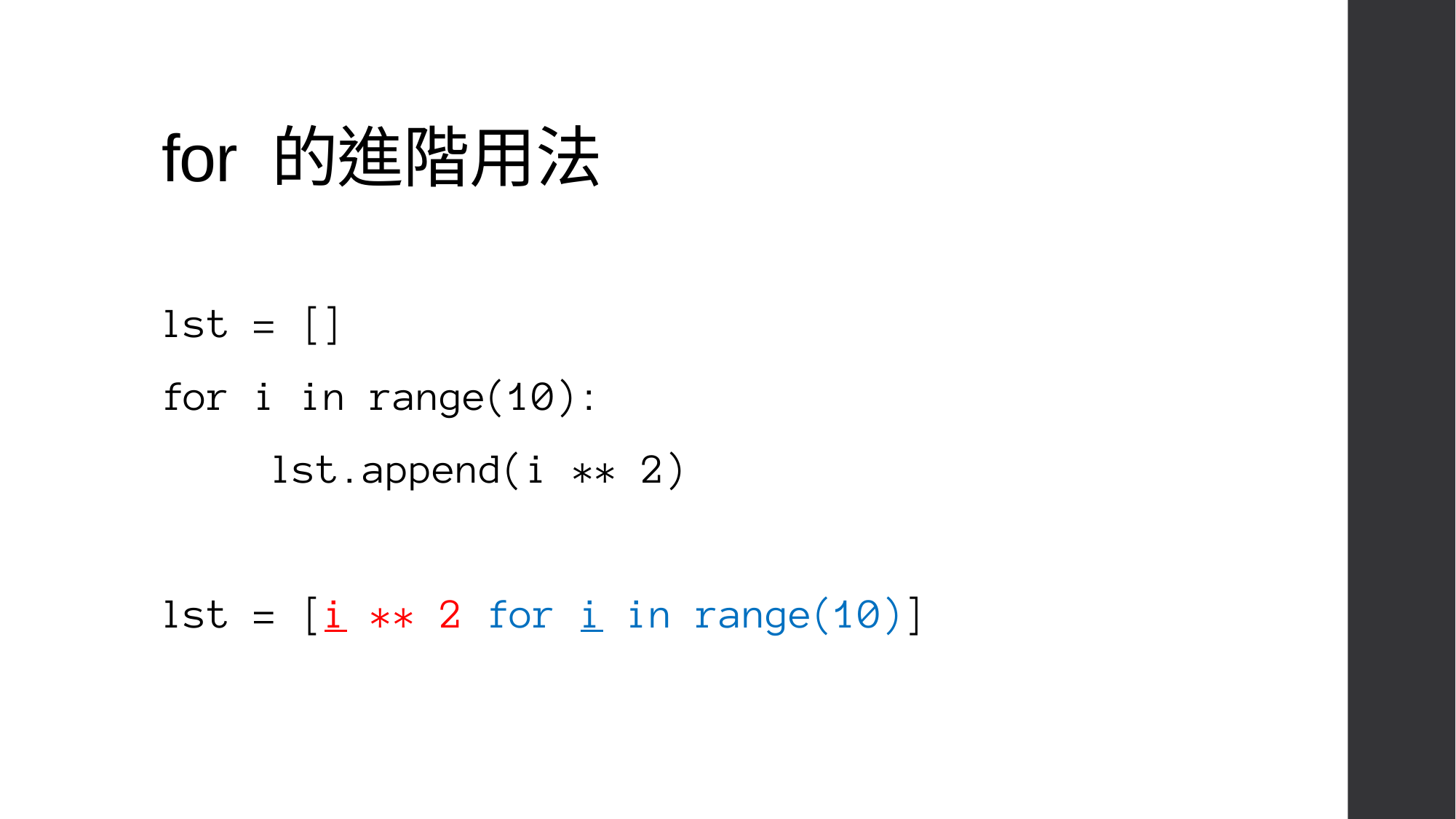

# for 的進階用法

lst = []
for i in range(10):
	lst.append(i ** 2)

lst = [i ** 2 for i in range(10)]